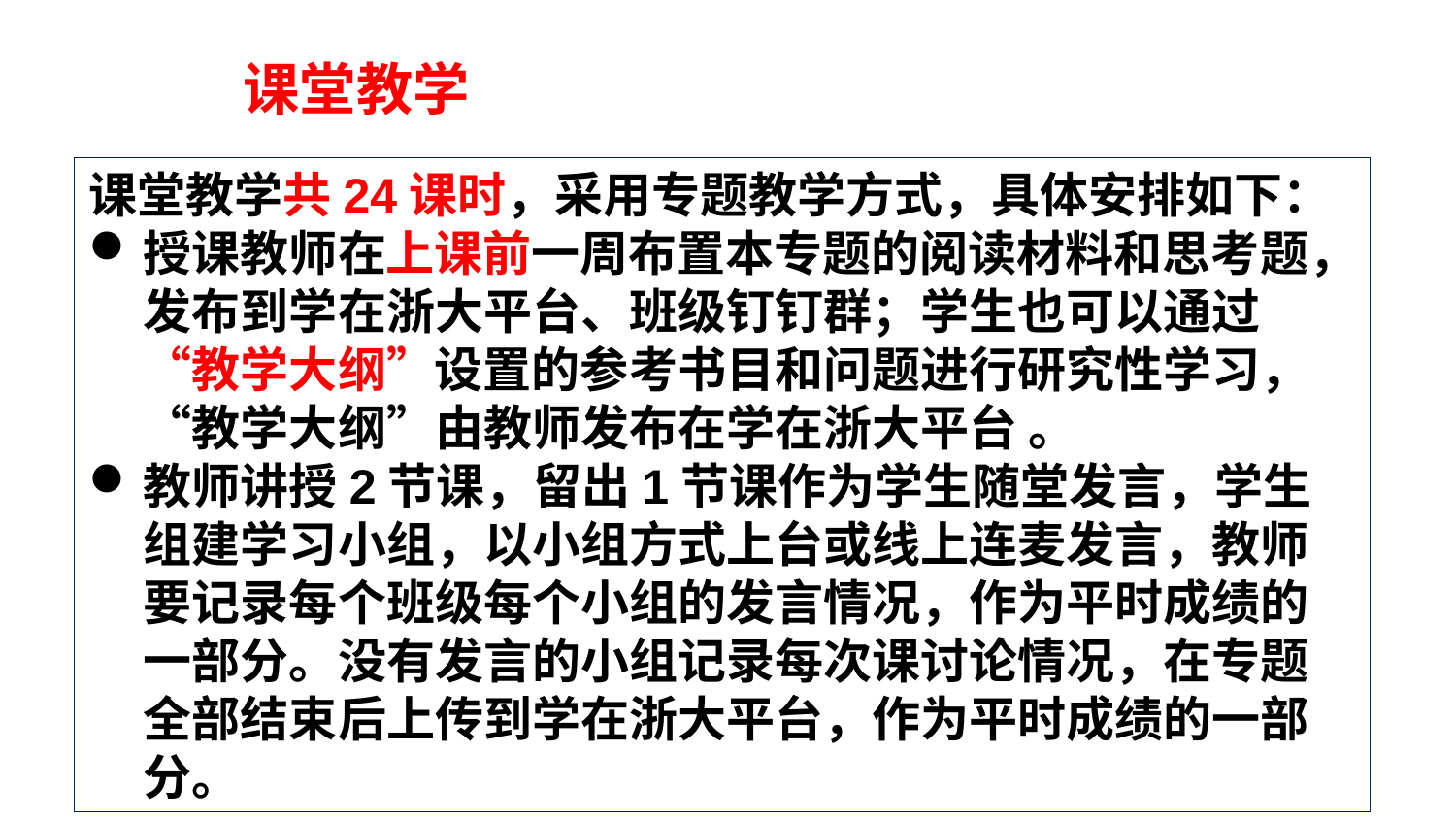

课堂教学
课堂教学共24课时，采用专题教学方式，具体安排如下：
授课教师在上课前一周布置本专题的阅读材料和思考题，发布到学在浙大平台、班级钉钉群；学生也可以通过“教学大纲”设置的参考书目和问题进行研究性学习，“教学大纲”由教师发布在学在浙大平台 。
教师讲授2节课，留出1节课作为学生随堂发言，学生组建学习小组，以小组方式上台或线上连麦发言，教师要记录每个班级每个小组的发言情况，作为平时成绩的一部分。没有发言的小组记录每次课讨论情况，在专题全部结束后上传到学在浙大平台，作为平时成绩的一部分。